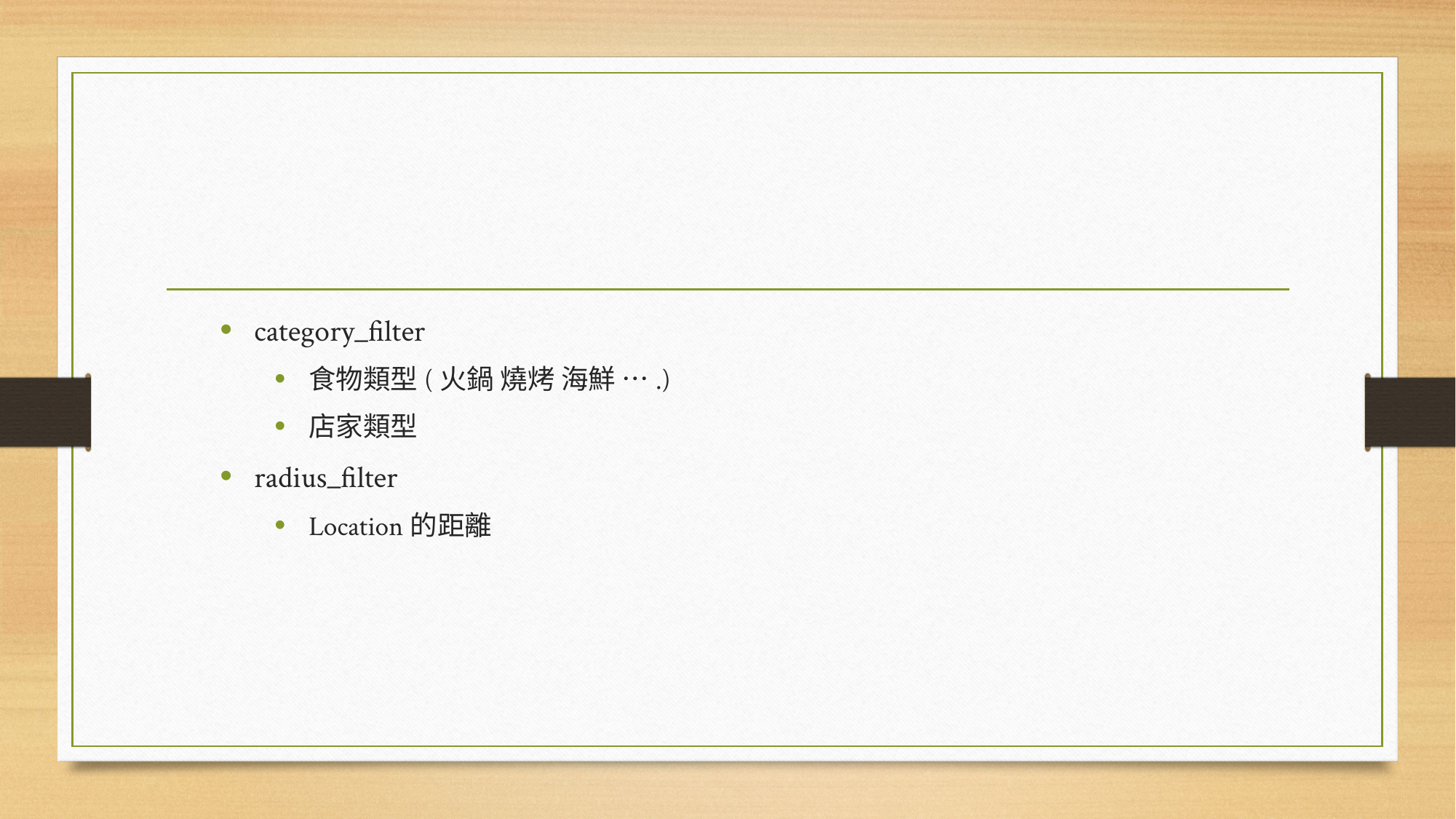

#
category_filter
食物類型(火鍋 燒烤 海鮮 ….)
店家類型
radius_filter
Location的距離